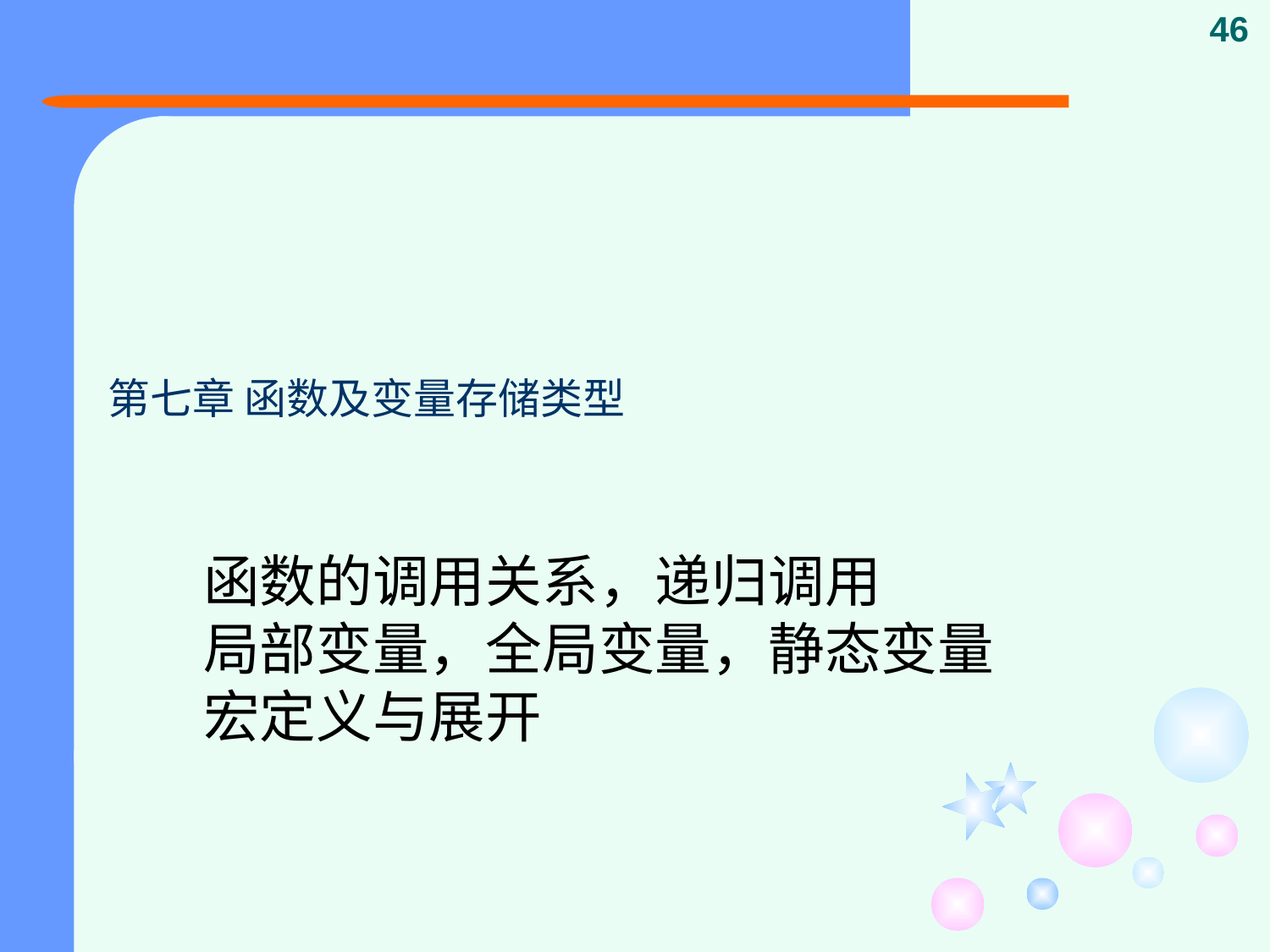

46
第七章 函数及变量存储类型
函数的调用关系，递归调用
局部变量，全局变量，静态变量
宏定义与展开